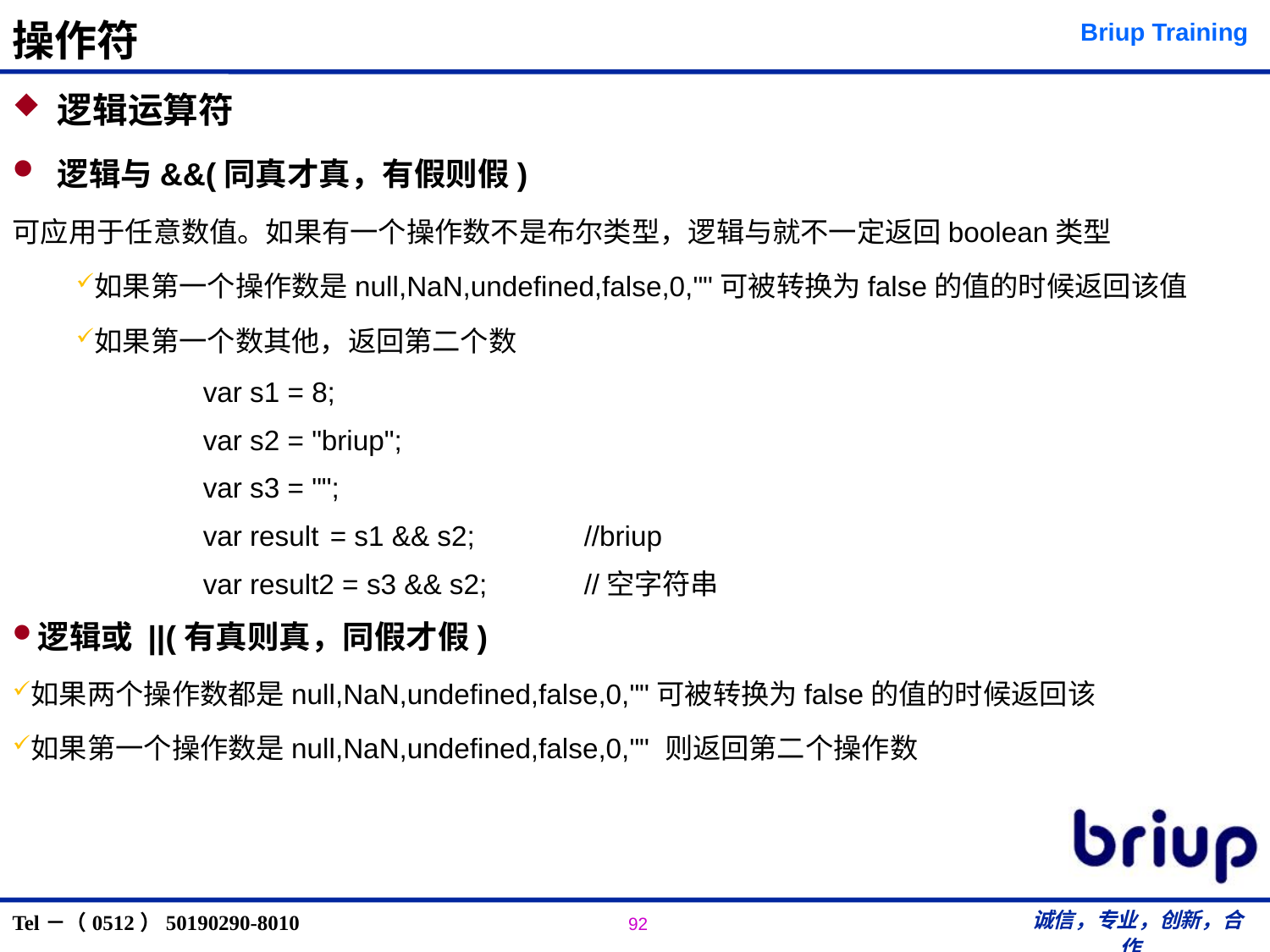

# 操作符
 逻辑运算符
 逻辑与&&(同真才真，有假则假)
可应用于任意数值。如果有一个操作数不是布尔类型，逻辑与就不一定返回boolean类型
如果第一个操作数是null,NaN,undefined,false,0,""可被转换为false的值的时候返回该值
如果第一个数其他，返回第二个数
	var s1 = 8;
	var s2 = "briup";
	var s3 = "";
	var result	= s1 && s2;	//briup
	var result2 = s3 && s2;	//空字符串
逻辑或 ||(有真则真，同假才假)
如果两个操作数都是null,NaN,undefined,false,0,""可被转换为false的值的时候返回该
如果第一个操作数是null,NaN,undefined,false,0,"" 则返回第二个操作数